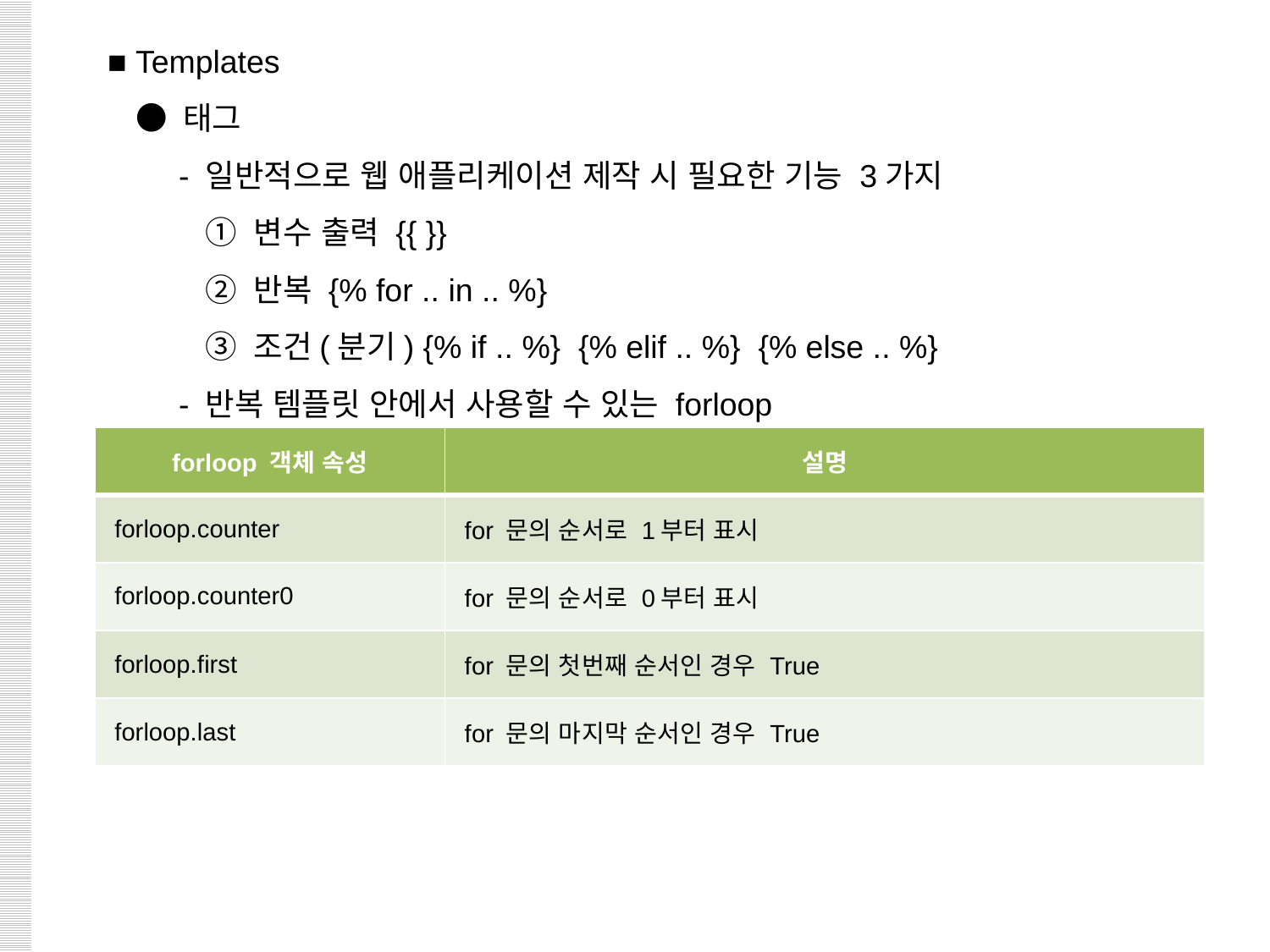

■ Templates
    ● 태그
        - 일반적으로 웹 애플리케이션 제작 시 필요한 기능 3가지
           ① 변수 출력 {{ }}
           ② 반복 {% for .. in .. %}
           ③ 조건(분기) {% if .. %}  {% elif .. %}  {% else .. %}
        - 반복 템플릿 안에서 사용할 수 있는 forloop

| forloop 객체 속성 | 설명 |
| --- | --- |
| forloop.counter | for 문의 순서로 1부터 표시 |
| forloop.counter0 | for 문의 순서로 0부터 표시 |
| forloop.first | for 문의 첫번째 순서인 경우 True |
| forloop.last | for 문의 마지막 순서인 경우 True |